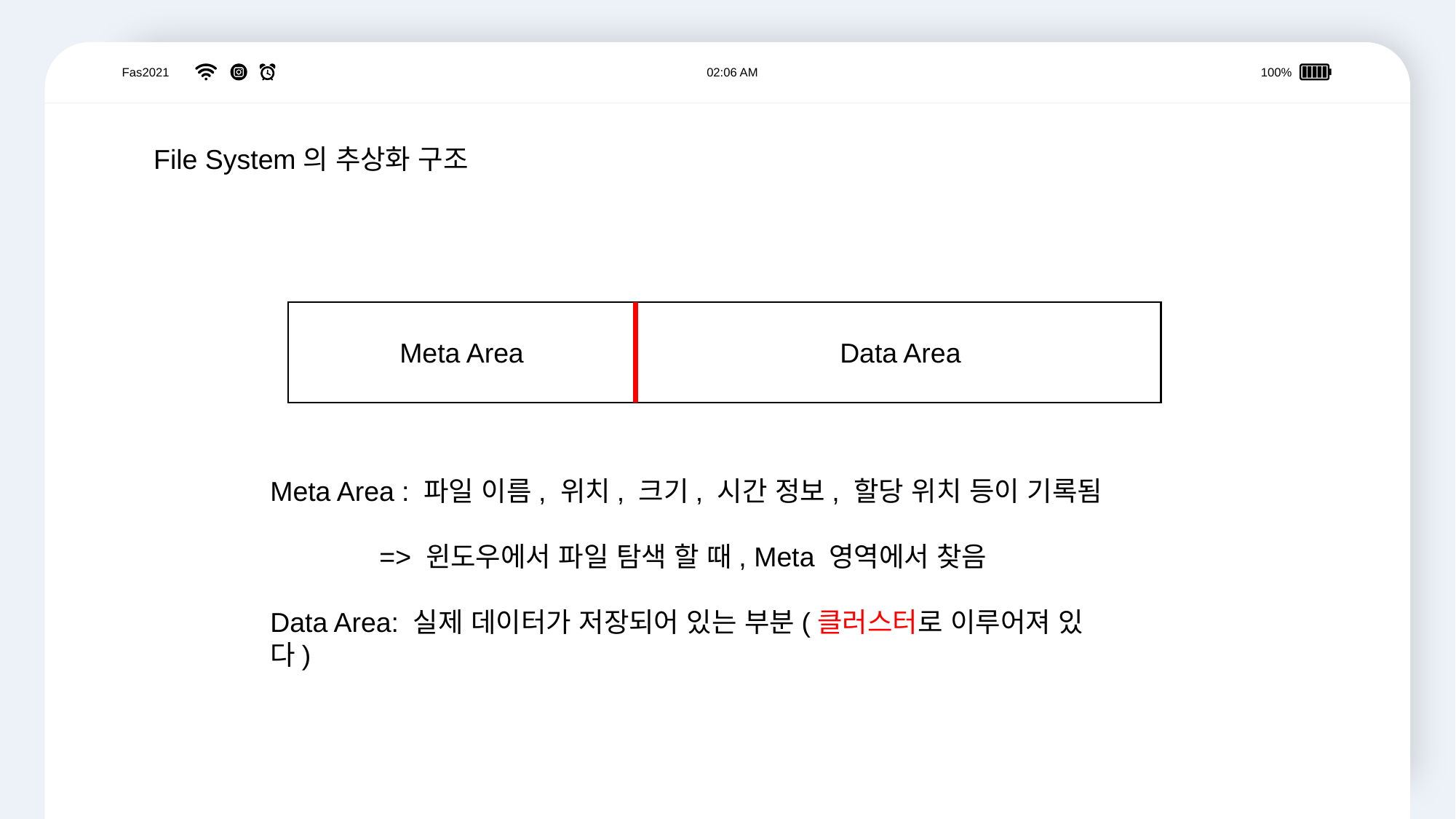

02:06 AM
100%

Fas2021
File System의 추상화 구조

Meta Area
Data Area
Meta Area : 파일 이름, 위치, 크기, 시간 정보, 할당 위치 등이 기록됨

	=> 윈도우에서 파일 탐색 할 때, Meta 영역에서 찾음

Data Area: 실제 데이터가 저장되어 있는 부분(클러스터로 이루어져 있다)